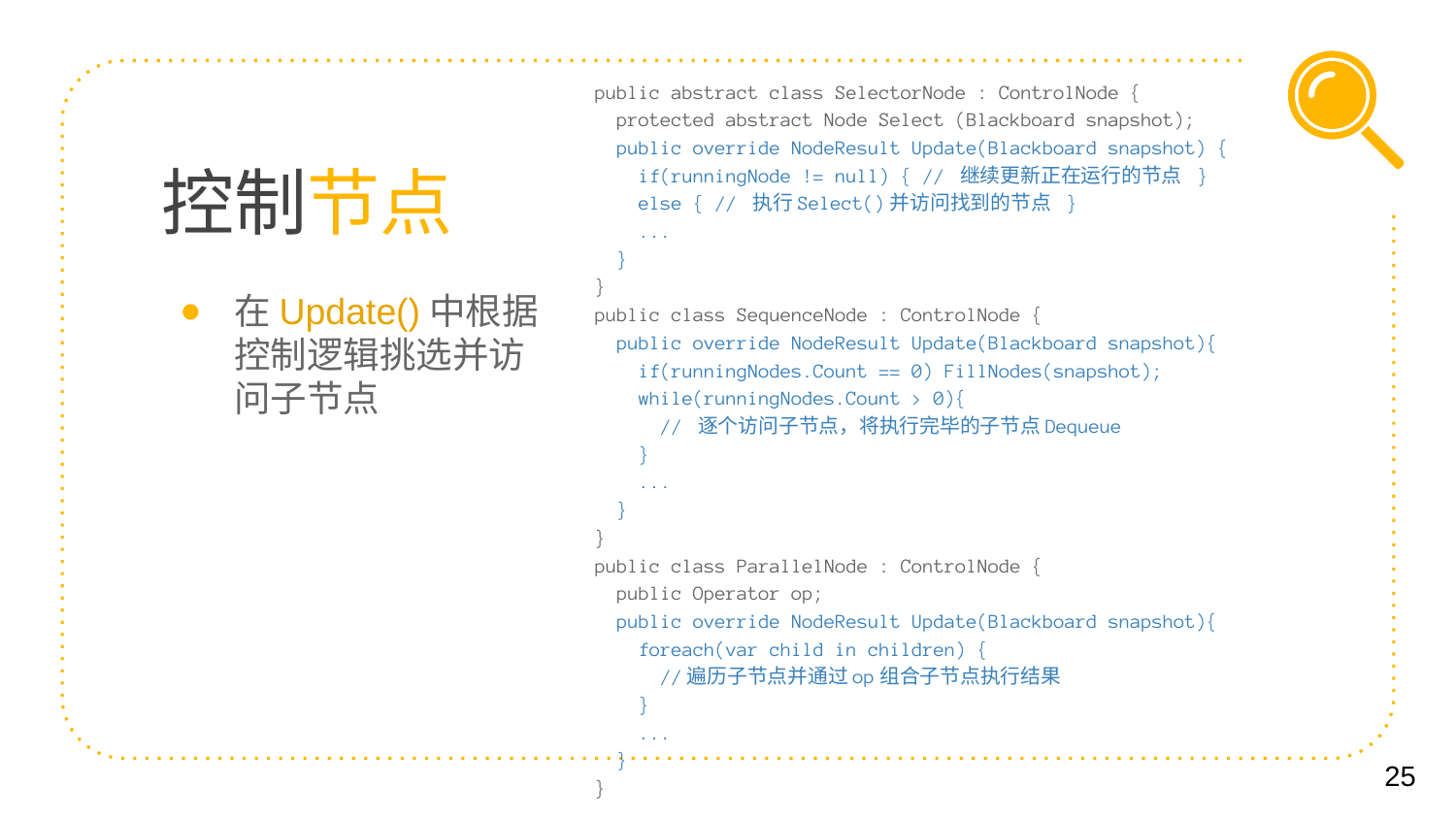

public abstract class SelectorNode : ControlNode {
  protected abstract Node Select (Blackboard snapshot);
  public override NodeResult Update(Blackboard snapshot) {
    if(runningNode != null) { // 继续更新正在运行的节点 }
    else { // 执行Select()并访问找到的节点 }
    ...
  }
}
public class SequenceNode : ControlNode {
  public override NodeResult Update(Blackboard snapshot){
    if(runningNodes.Count == 0) FillNodes(snapshot);
    while(runningNodes.Count > 0){
      // 逐个访问子节点，将执行完毕的子节点Dequeue
    }
    ...
  }
}
public class ParallelNode : ControlNode {
  public Operator op;
  public override NodeResult Update(Blackboard snapshot){
    foreach(var child in children) {
      //遍历子节点并通过op组合子节点执行结果
    }
    ...
  }
}
# 控制节点
在Update()中根据控制逻辑挑选并访问子节点
25